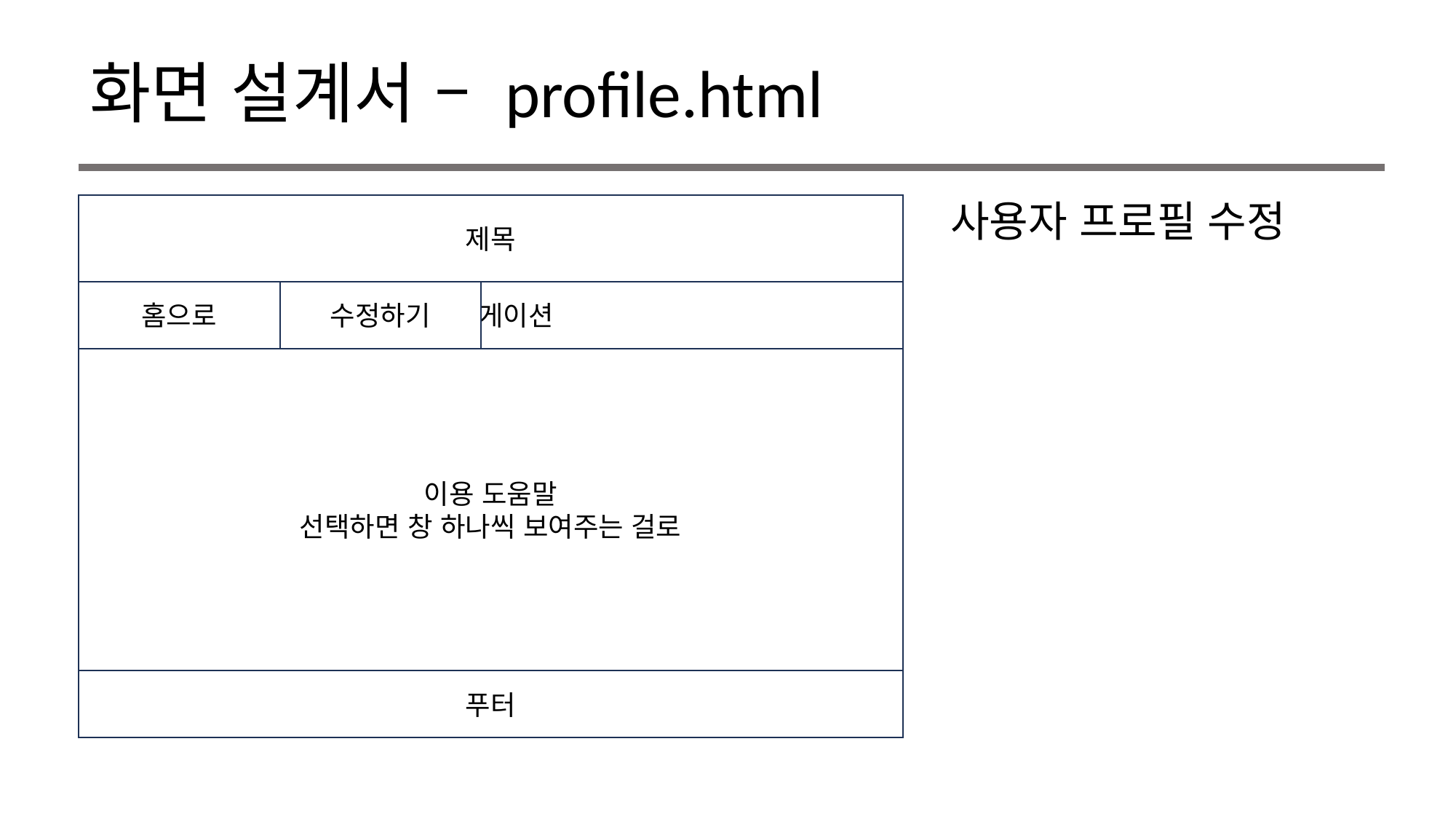

# 화면 설계서 – profile.html

제목
사용자 프로필 수정
수정하기
홈으로
네비게이션
네비게이션
이용 도움말
선택하면 창 하나씩 보여주는 걸로
푸터